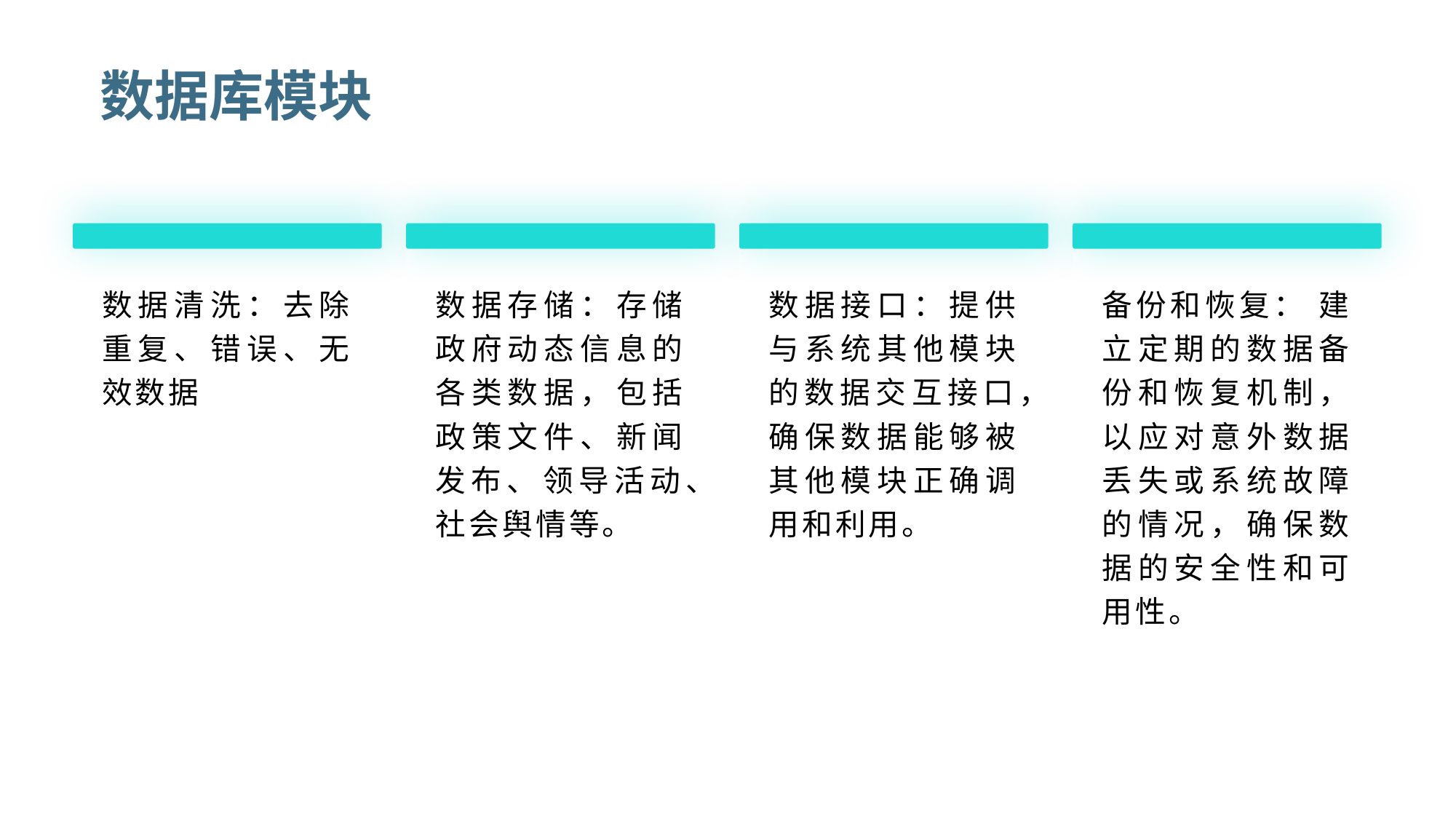

# 数据库模块

数据清洗：去除重复、错误、无效数据
数据存储：存储政府动态信息的各类数据，包括政策文件、新闻发布、领导活动、社会舆情等。
数据接口：提供与系统其他模块的数据交互接口，确保数据能够被其他模块正确调用和利用。
备份和恢复： 建立定期的数据备份和恢复机制，以应对意外数据丢失或系统故障的情况，确保数据的安全性和可用性。